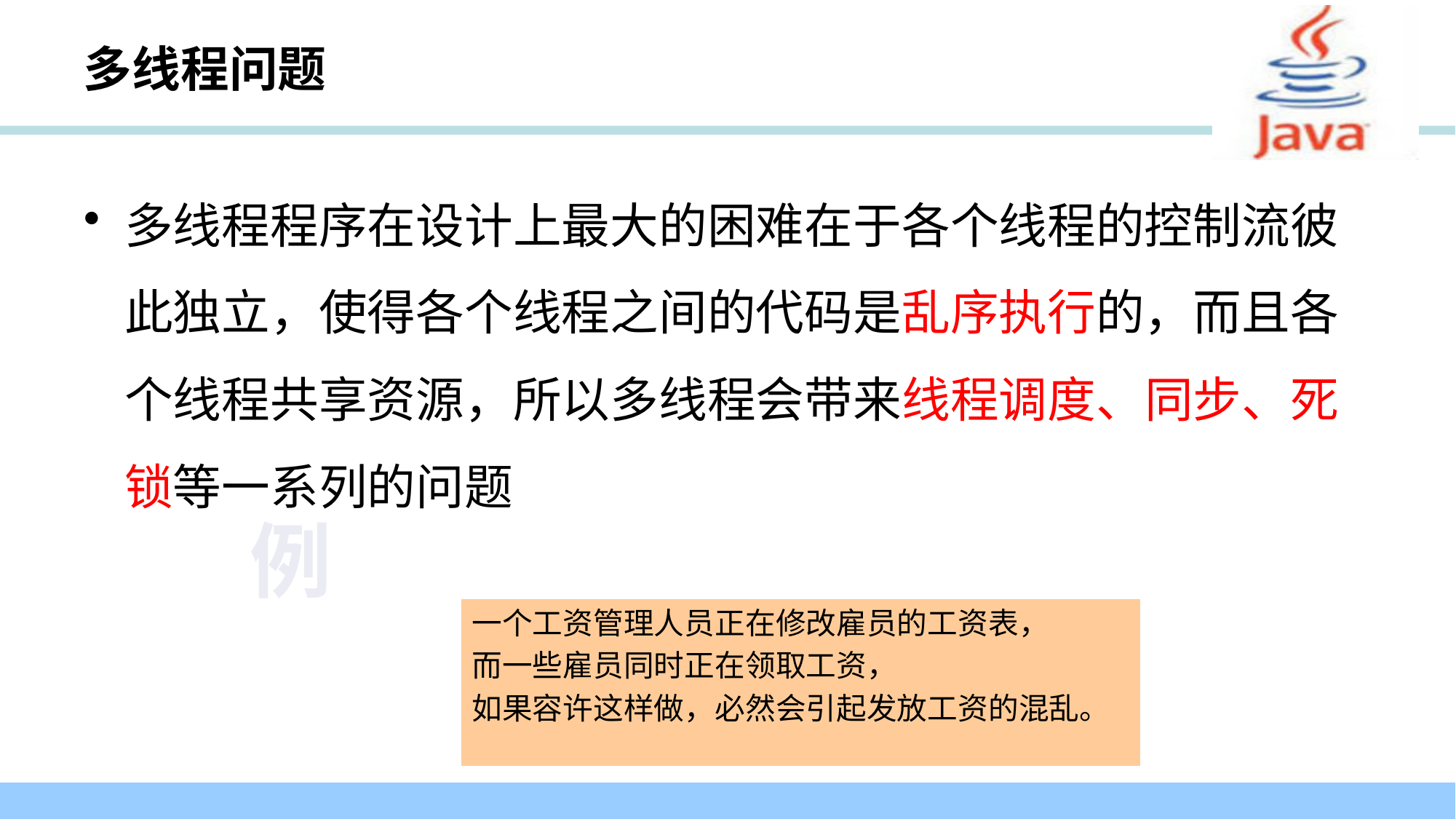

# 多线程问题
多线程程序在设计上最大的困难在于各个线程的控制流彼此独立，使得各个线程之间的代码是乱序执行的，而且各个线程共享资源，所以多线程会带来线程调度、同步、死锁等一系列的问题

例
一个工资管理人员正在修改雇员的工资表，
而一些雇员同时正在领取工资，
如果容许这样做，必然会引起发放工资的混乱。